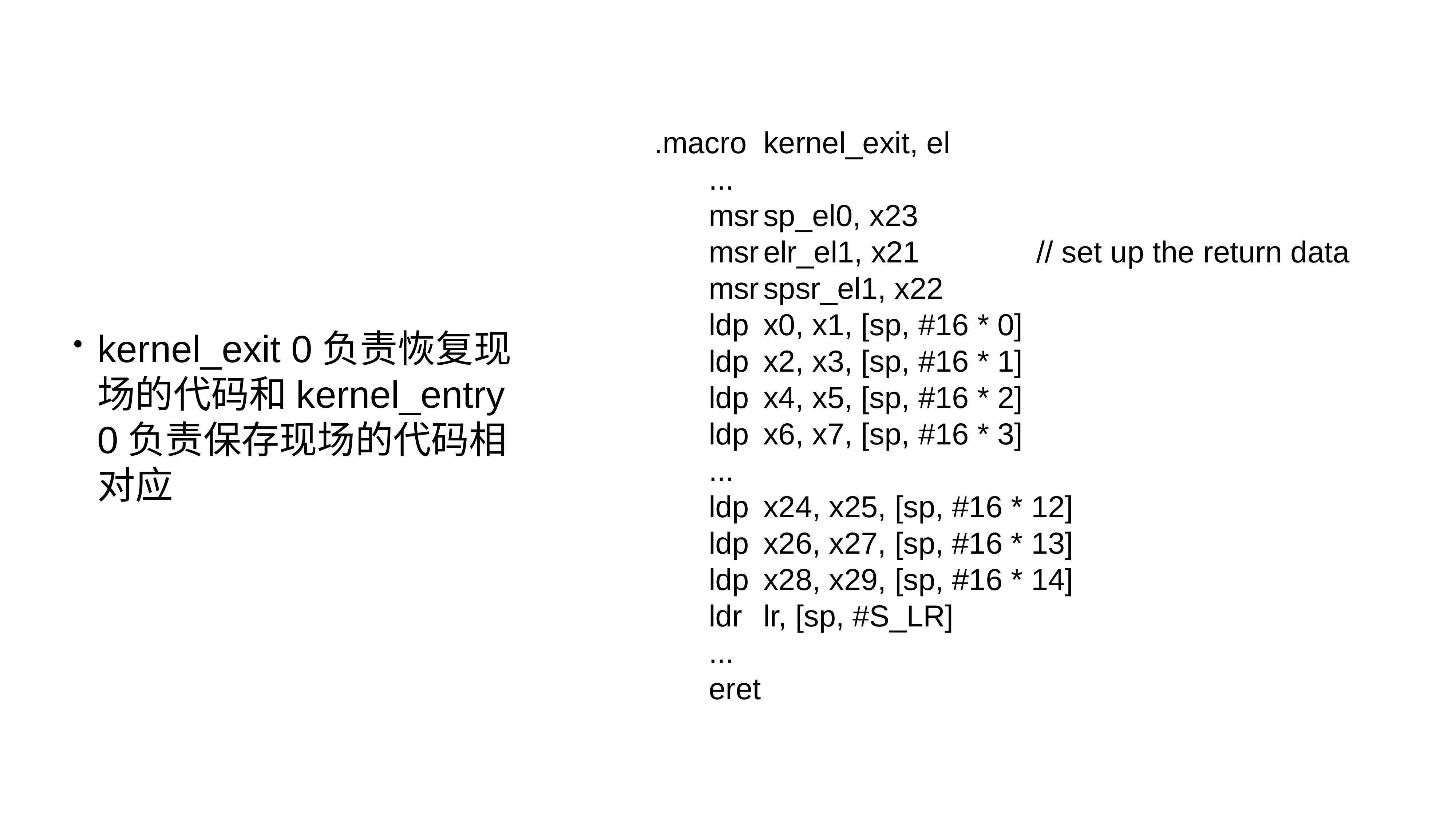

kernel_exit 0负责恢复现场的代码和kernel_entry 0负责保存现场的代码相对应
.macro	kernel_exit, el
	...
	msr	sp_el0, x23
	msr	elr_el1, x21			// set up the return data
	msr	spsr_el1, x22
	ldp	x0, x1, [sp, #16 * 0]
	ldp	x2, x3, [sp, #16 * 1]
	ldp	x4, x5, [sp, #16 * 2]
	ldp	x6, x7, [sp, #16 * 3]
	...
	ldp	x24, x25, [sp, #16 * 12]
	ldp	x26, x27, [sp, #16 * 13]
	ldp	x28, x29, [sp, #16 * 14]
	ldr	lr, [sp, #S_LR]
	...
	eret